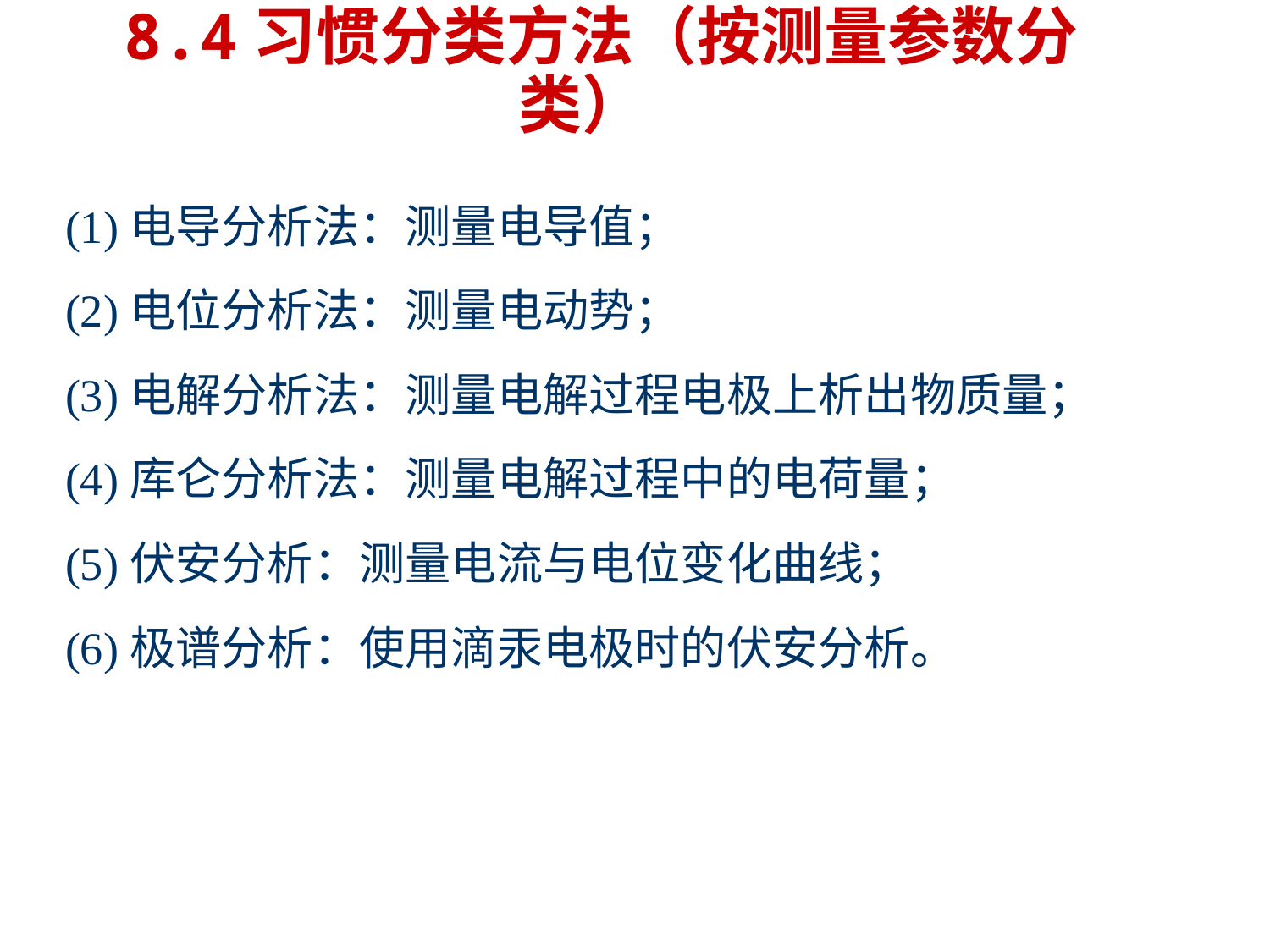

8.4习惯分类方法（按测量参数分类）
(1)电导分析法：测量电导值；
(2)电位分析法：测量电动势；
(3)电解分析法：测量电解过程电极上析出物质量；
(4)库仑分析法：测量电解过程中的电荷量；
(5)伏安分析：测量电流与电位变化曲线；
(6)极谱分析：使用滴汞电极时的伏安分析。